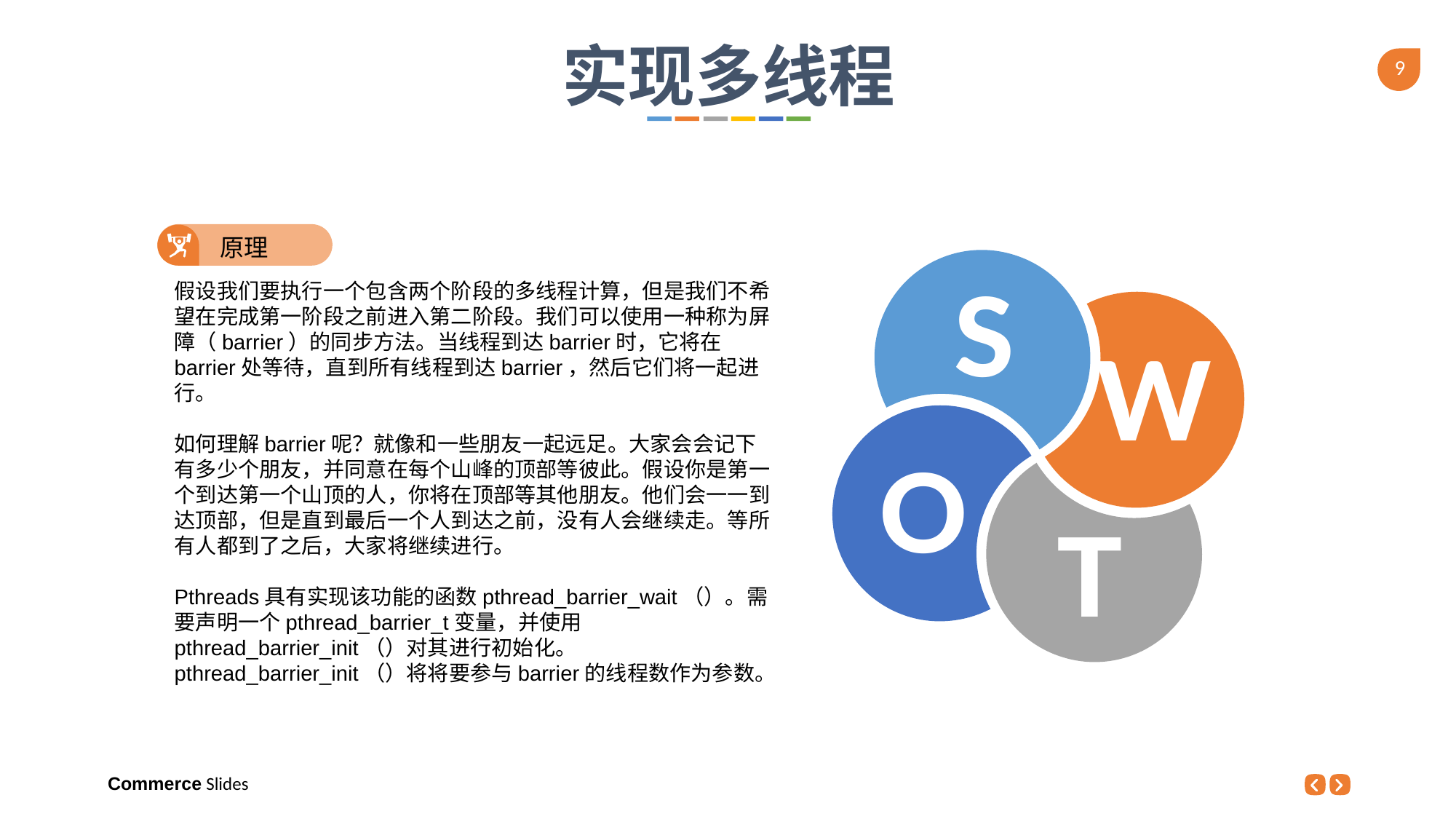

实现多线程

原理

S

W

O

T
假设我们要执行一个包含两个阶段的多线程计算，但是我们不希望在完成第一阶段之前进入第二阶段。我们可以使用一种称为屏障（barrier）的同步方法。当线程到达barrier时，它将在barrier处等待，直到所有线程到达barrier，然后它们将一起进行。

如何理解barrier呢？就像和一些朋友一起远足。大家会会记下有多少个朋友，并同意在每个山峰的顶部等彼此。假设你是第一个到达第一个山顶的人，你将在顶部等其他朋友。他们会一一到达顶部，但是直到最后一个人到达之前，没有人会继续走。等所有人都到了之后，大家将继续进行。

Pthreads具有实现该功能的函数pthread_barrier_wait（）。需要声明一个pthread_barrier_t变量，并使用pthread_barrier_init（）对其进行初始化。 pthread_barrier_init（）将将要参与barrier的线程数作为参数。